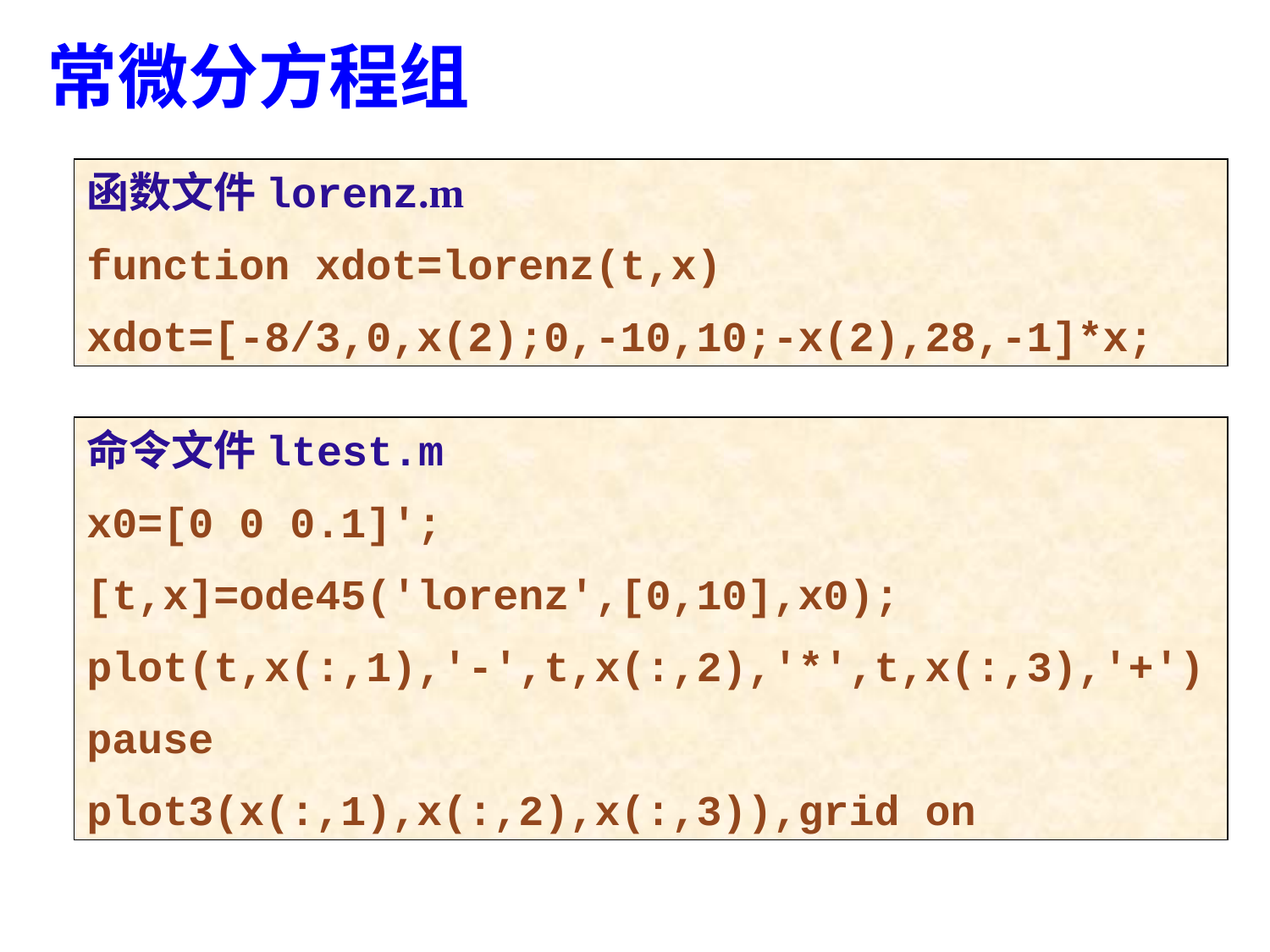

常微分方程组
函数文件lorenz.m
function xdot=lorenz(t,x)
xdot=[-8/3,0,x(2);0,-10,10;-x(2),28,-1]*x;
命令文件ltest.m
x0=[0 0 0.1]';
[t,x]=ode45('lorenz',[0,10],x0);
plot(t,x(:,1),'-',t,x(:,2),'*',t,x(:,3),'+')
pause
plot3(x(:,1),x(:,2),x(:,3)),grid on
94